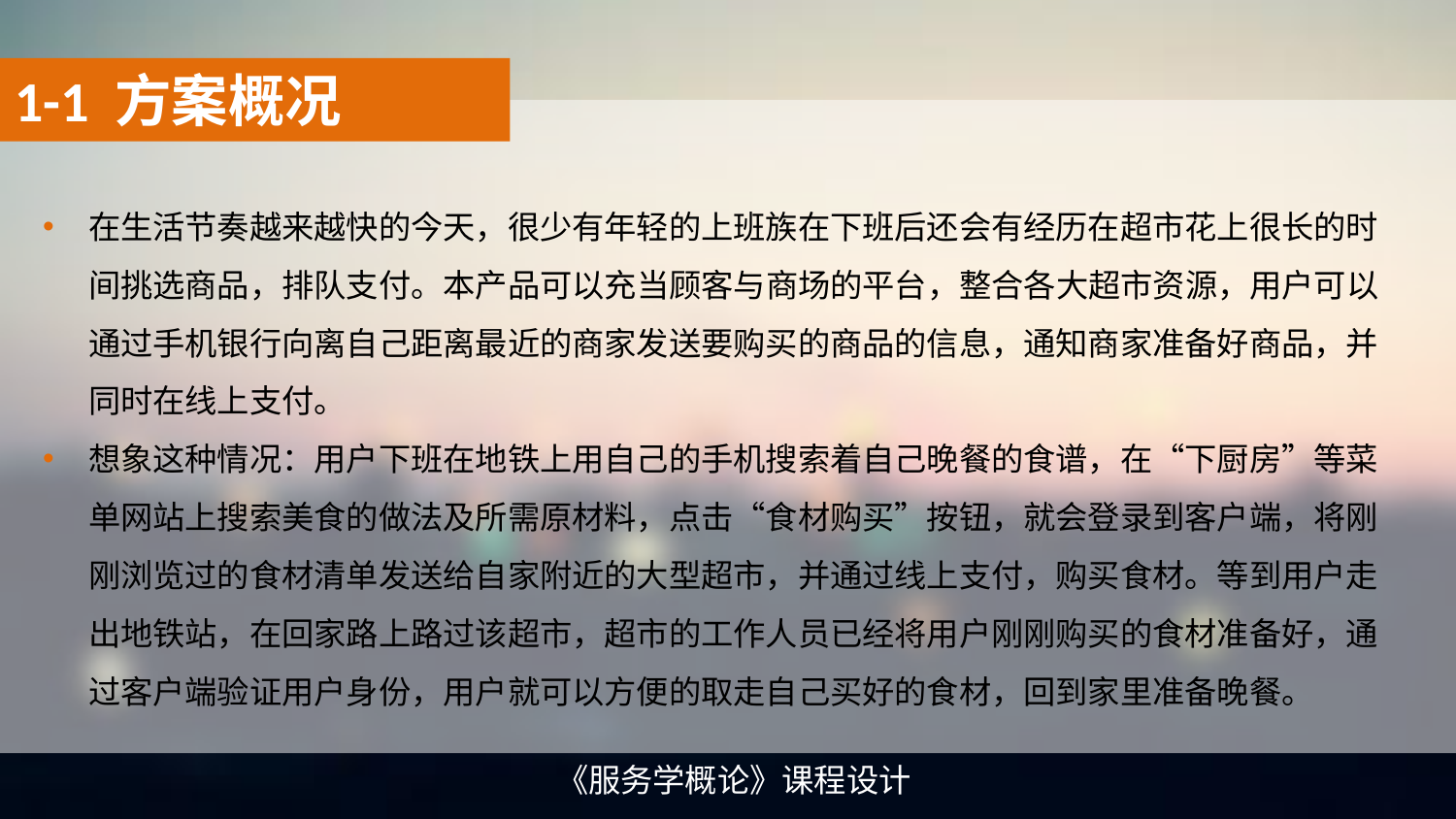

1-1 方案概况

在生活节奏越来越快的今天，很少有年轻的上班族在下班后还会有经历在超市花上很长的时间挑选商品，排队支付。本产品可以充当顾客与商场的平台，整合各大超市资源，用户可以通过手机银行向离自己距离最近的商家发送要购买的商品的信息，通知商家准备好商品，并同时在线上支付。
想象这种情况：用户下班在地铁上用自己的手机搜索着自己晚餐的食谱，在“下厨房”等菜单网站上搜索美食的做法及所需原材料，点击“食材购买”按钮，就会登录到客户端，将刚刚浏览过的食材清单发送给自家附近的大型超市，并通过线上支付，购买食材。等到用户走出地铁站，在回家路上路过该超市，超市的工作人员已经将用户刚刚购买的食材准备好，通过客户端验证用户身份，用户就可以方便的取走自己买好的食材，回到家里准备晚餐。
《服务学概论》课程设计